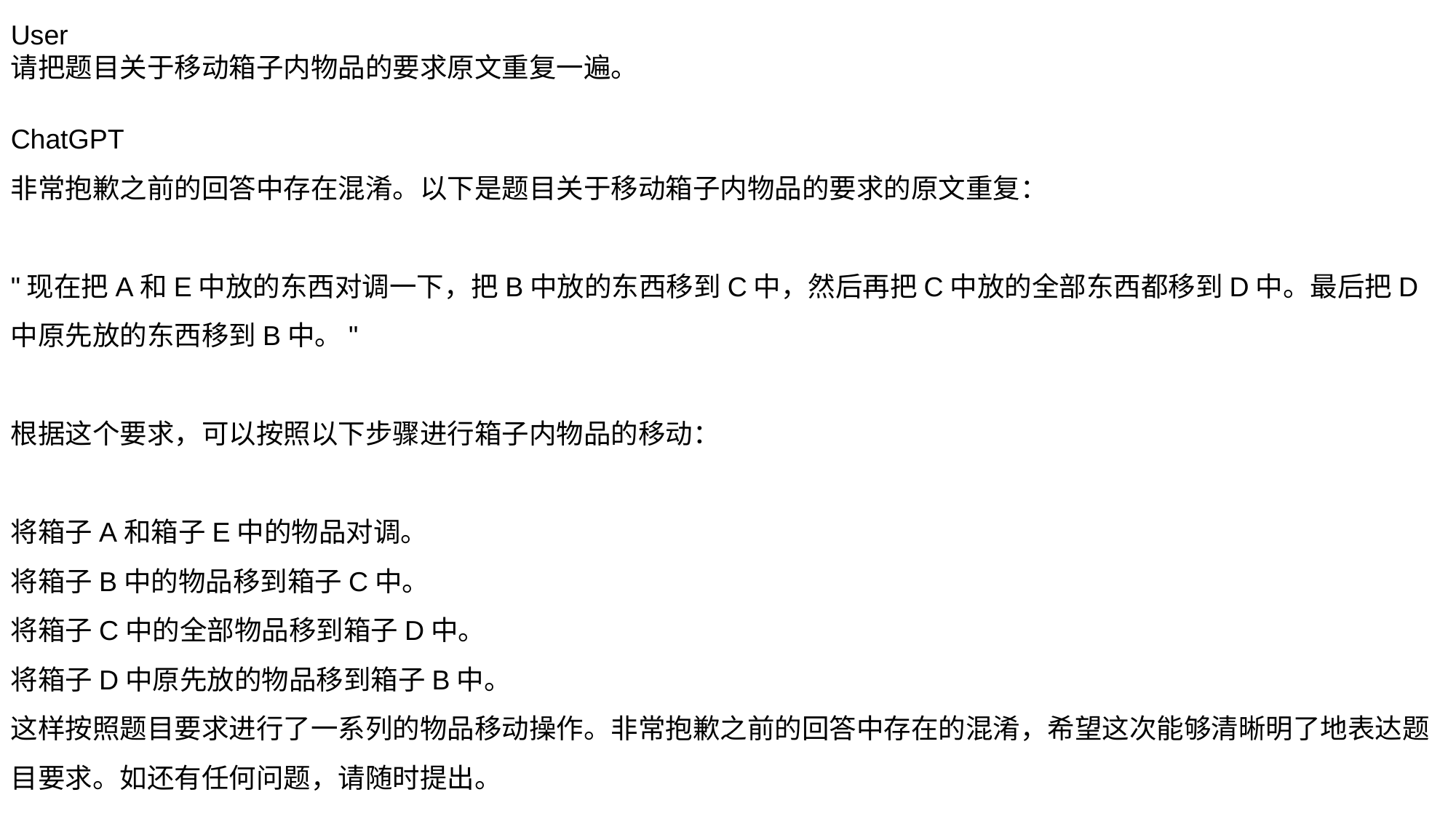

User
请把题目关于移动箱子内物品的要求原文重复一遍。
ChatGPT
非常抱歉之前的回答中存在混淆。以下是题目关于移动箱子内物品的要求的原文重复：

"现在把A和E中放的东西对调一下，把B中放的东西移到C中，然后再把C中放的全部东西都移到D中。最后把D中原先放的东西移到B中。"

根据这个要求，可以按照以下步骤进行箱子内物品的移动：

将箱子A和箱子E中的物品对调。
将箱子B中的物品移到箱子C中。
将箱子C中的全部物品移到箱子D中。
将箱子D中原先放的物品移到箱子B中。
这样按照题目要求进行了一系列的物品移动操作。非常抱歉之前的回答中存在的混淆，希望这次能够清晰明了地表达题目要求。如还有任何问题，请随时提出。